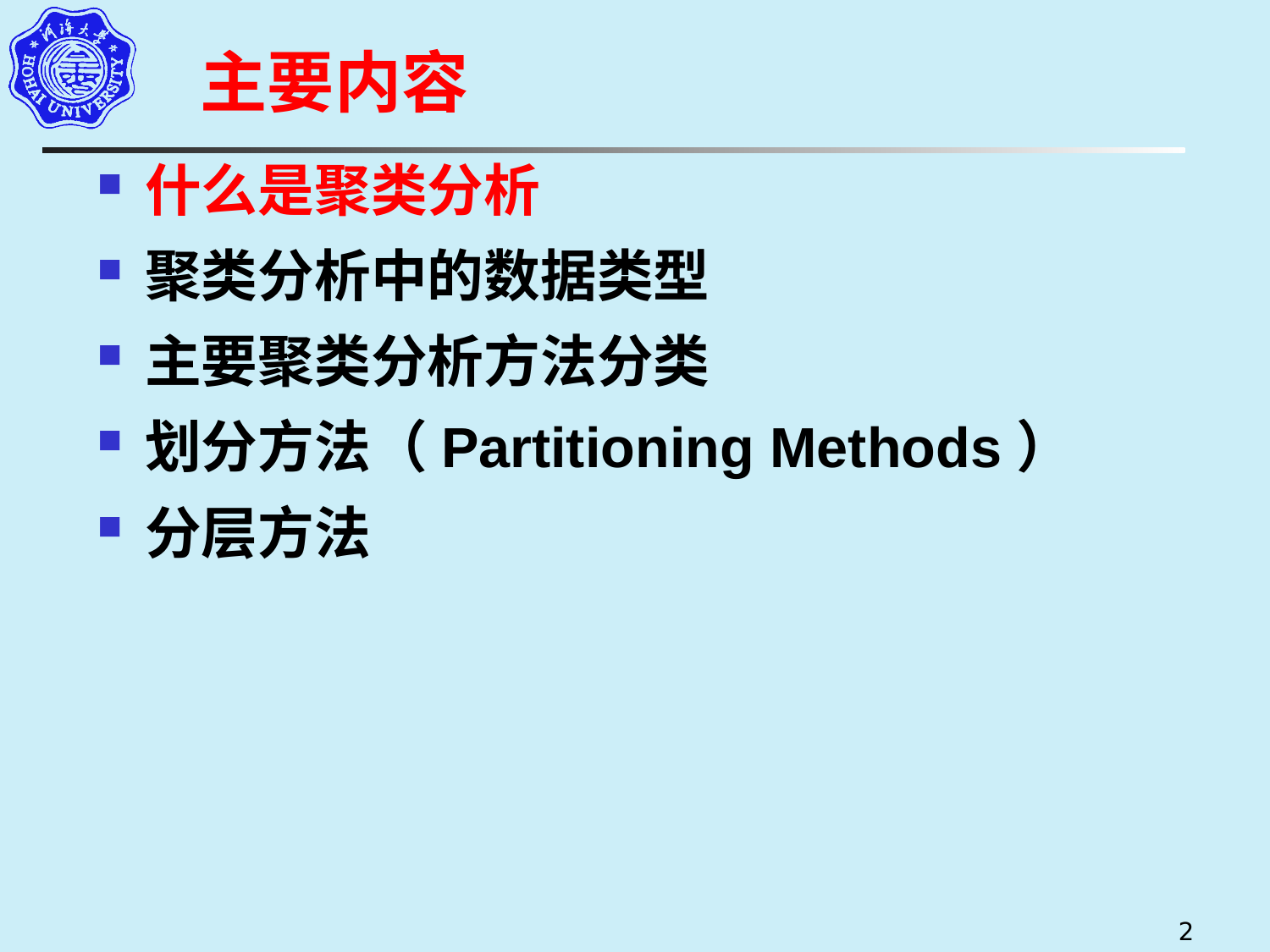

# 主要内容
什么是聚类分析
聚类分析中的数据类型
主要聚类分析方法分类
划分方法（Partitioning Methods）
分层方法